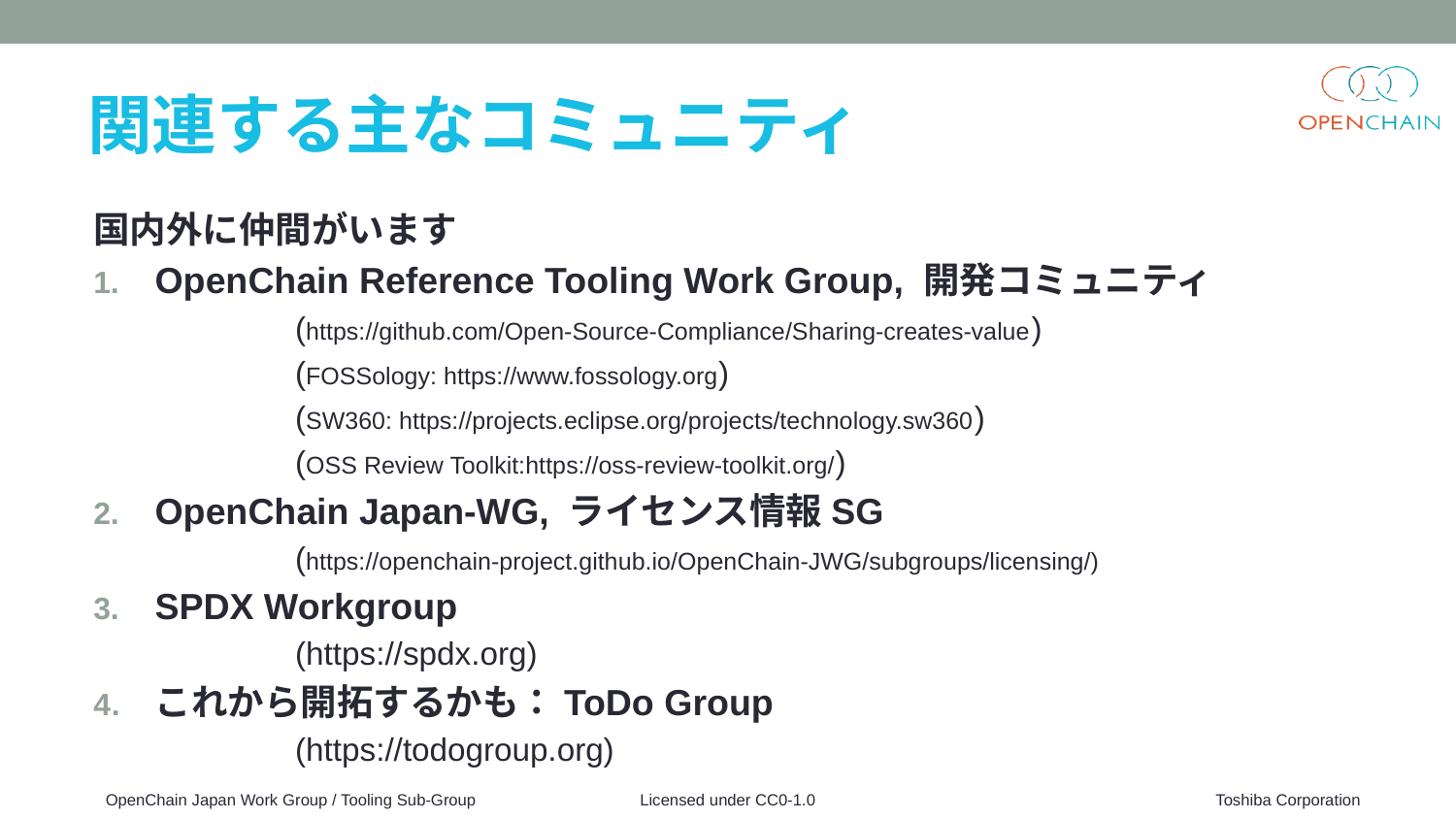

# 関連する主なコミュニティ
国内外に仲間がいます
OpenChain Reference Tooling Work Group, 開発コミュニティ
　　　　　(https://github.com/Open-Source-Compliance/Sharing-creates-value)
　　　　　(FOSSology: https://www.fossology.org)
　　　　　(SW360: https://projects.eclipse.org/projects/technology.sw360)
　　　　　(OSS Review Toolkit:https://oss-review-toolkit.org/)
OpenChain Japan-WG, ライセンス情報SG
　　　　　(https://openchain-project.github.io/OpenChain-JWG/subgroups/licensing/)
SPDX Workgroup
　　　　　(https://spdx.org)
これから開拓するかも：ToDo Group
　　　　　(https://todogroup.org)